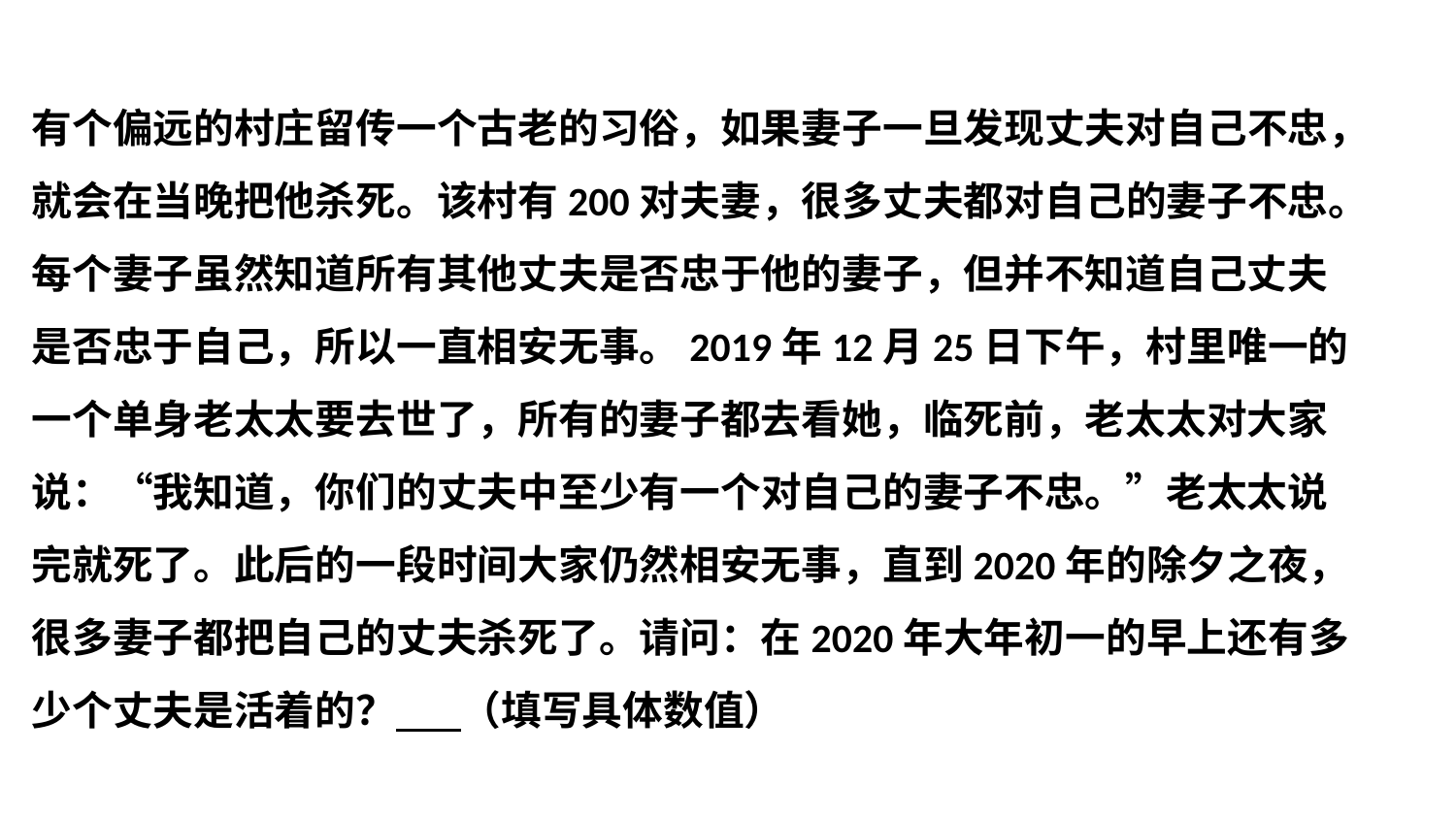

有个偏远的村庄留传一个古老的习俗，如果妻子一旦发现丈夫对自己不忠，就会在当晚把他杀死。该村有200对夫妻，很多丈夫都对自己的妻子不忠。每个妻子虽然知道所有其他丈夫是否忠于他的妻子，但并不知道自己丈夫是否忠于自己，所以一直相安无事。2019年12月25日下午，村里唯一的一个单身老太太要去世了，所有的妻子都去看她，临死前，老太太对大家说：“我知道，你们的丈夫中至少有一个对自己的妻子不忠。”老太太说完就死了。此后的一段时间大家仍然相安无事，直到2020年的除夕之夜，很多妻子都把自己的丈夫杀死了。请问：在2020年大年初一的早上还有多少个丈夫是活着的？       （填写具体数值）